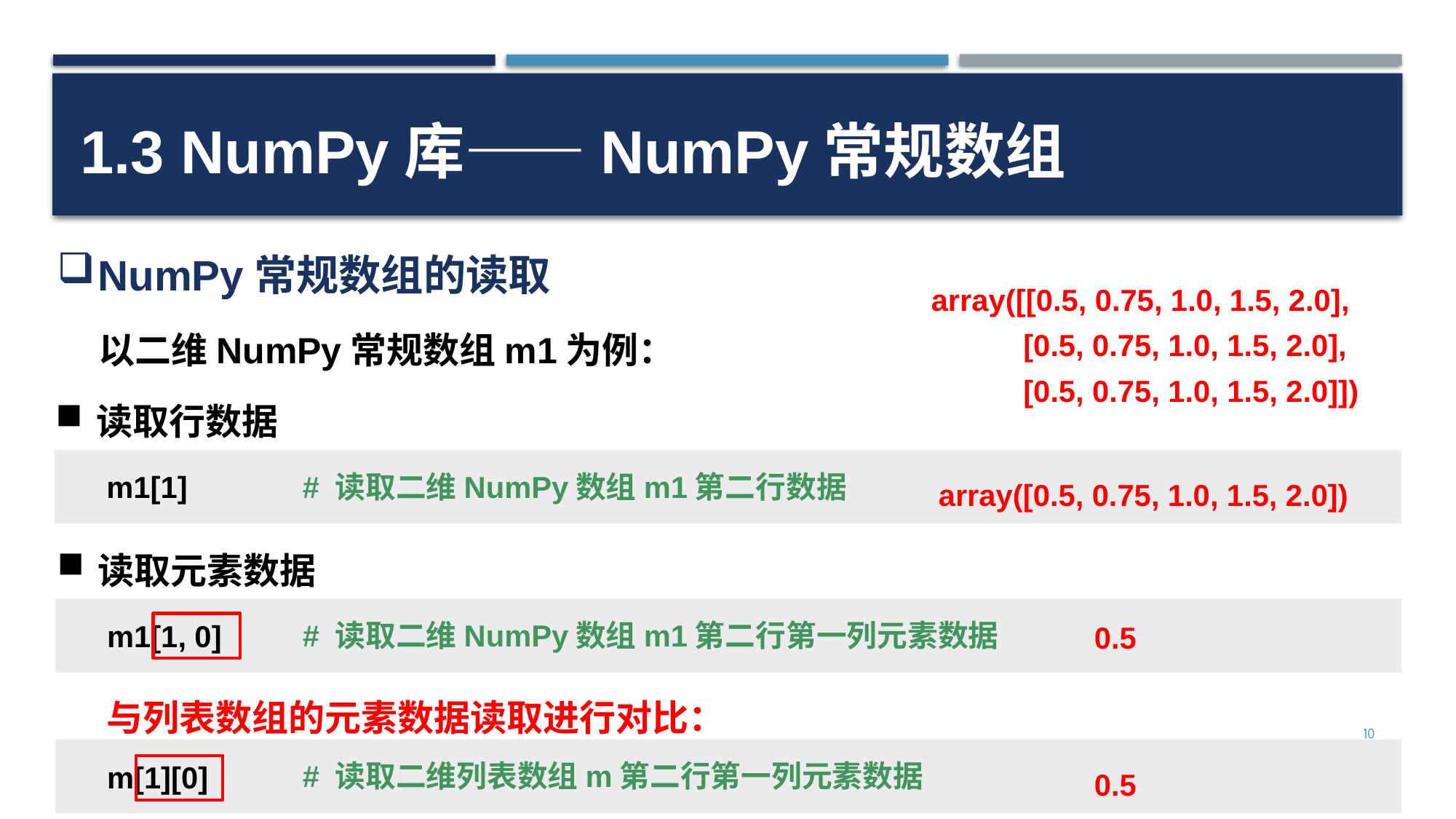

1.3 NumPy库——NumPy常规数组
NumPy常规数组的读取
array([[0.5, 0.75, 1.0, 1.5, 2.0],
           [0.5, 0.75, 1.0, 1.5, 2.0],
           [0.5, 0.75, 1.0, 1.5, 2.0]])
以二维NumPy常规数组m1为例：
读取行数据

m1[1]
# 读取二维NumPy数组m1第二行数据
array([0.5, 0.75, 1.0, 1.5, 2.0])
读取元素数据
0.5

# 读取二维NumPy数组m1第二行第一列元素数据
m1[1, 0]

与列表数组的元素数据读取进行对比：
10

# 读取二维列表数组m第二行第一列元素数据
m[1][0]
0.5